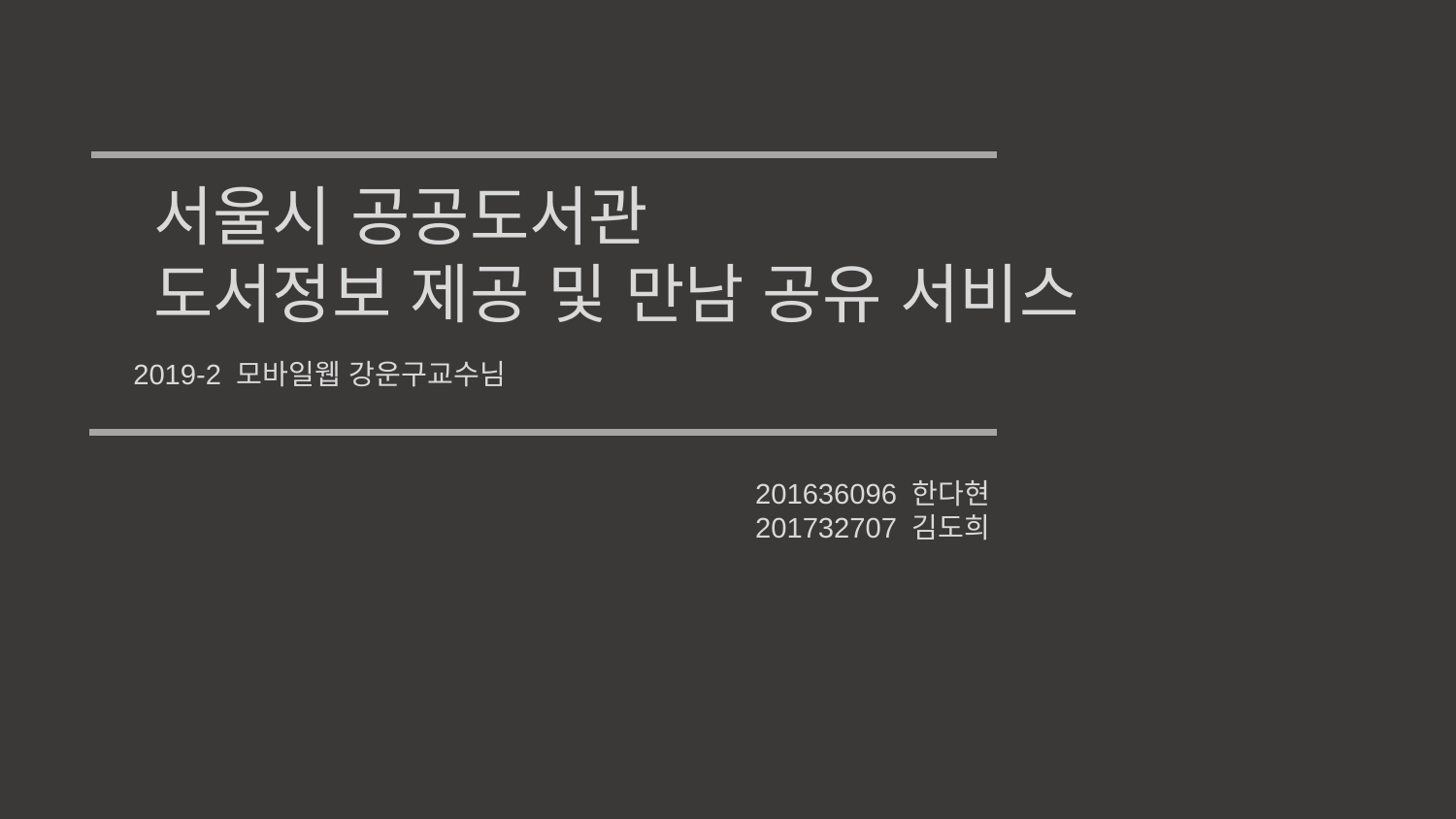

서울시 공공도서관
도서정보 제공 및 만남 공유 서비스
2019-2 모바일웹 강운구교수님
201636096 한다현
201732707 김도희